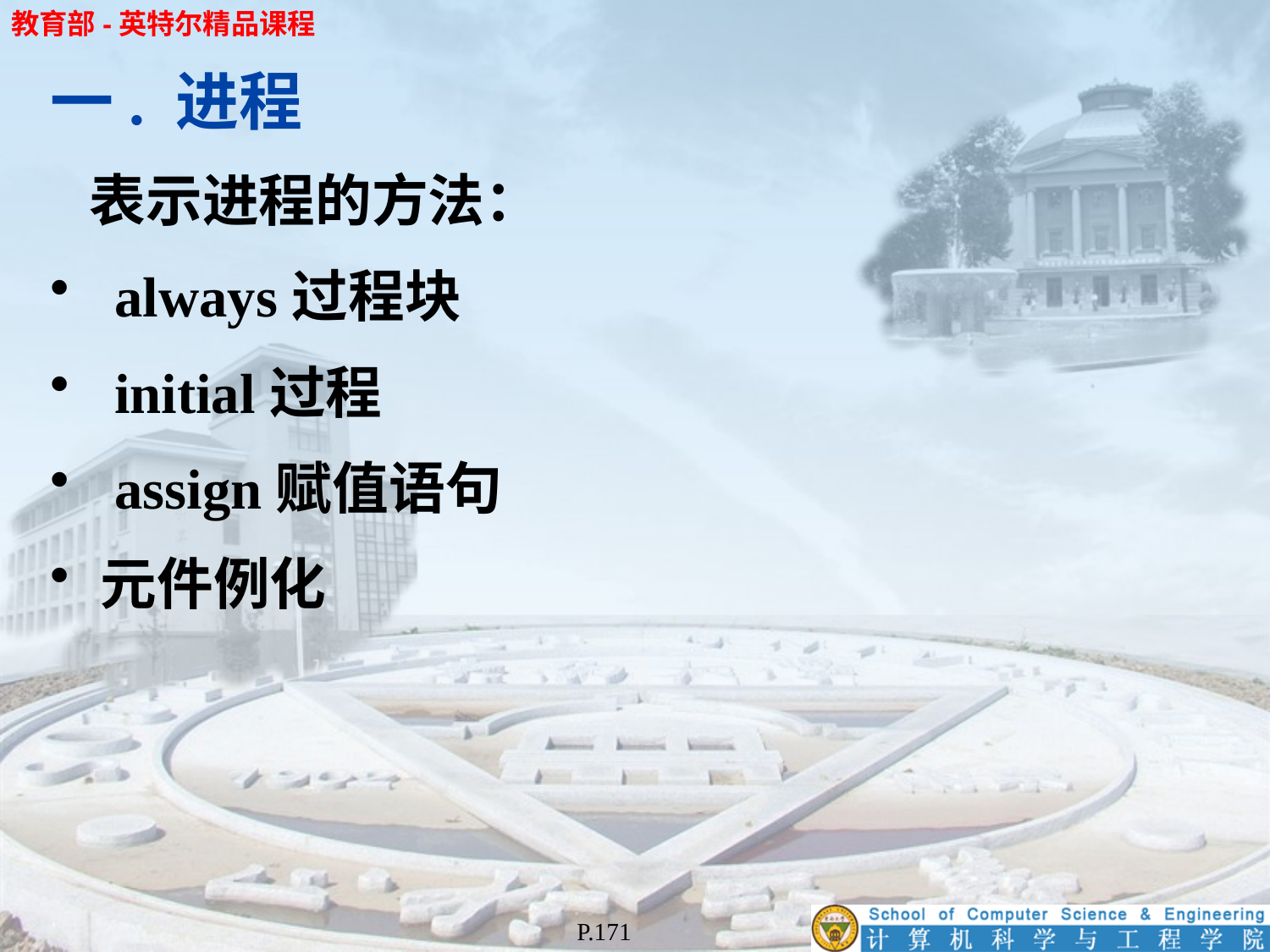

一. 进程
  表示进程的方法：
 always过程块
 initial过程
 assign赋值语句
元件例化
P.171